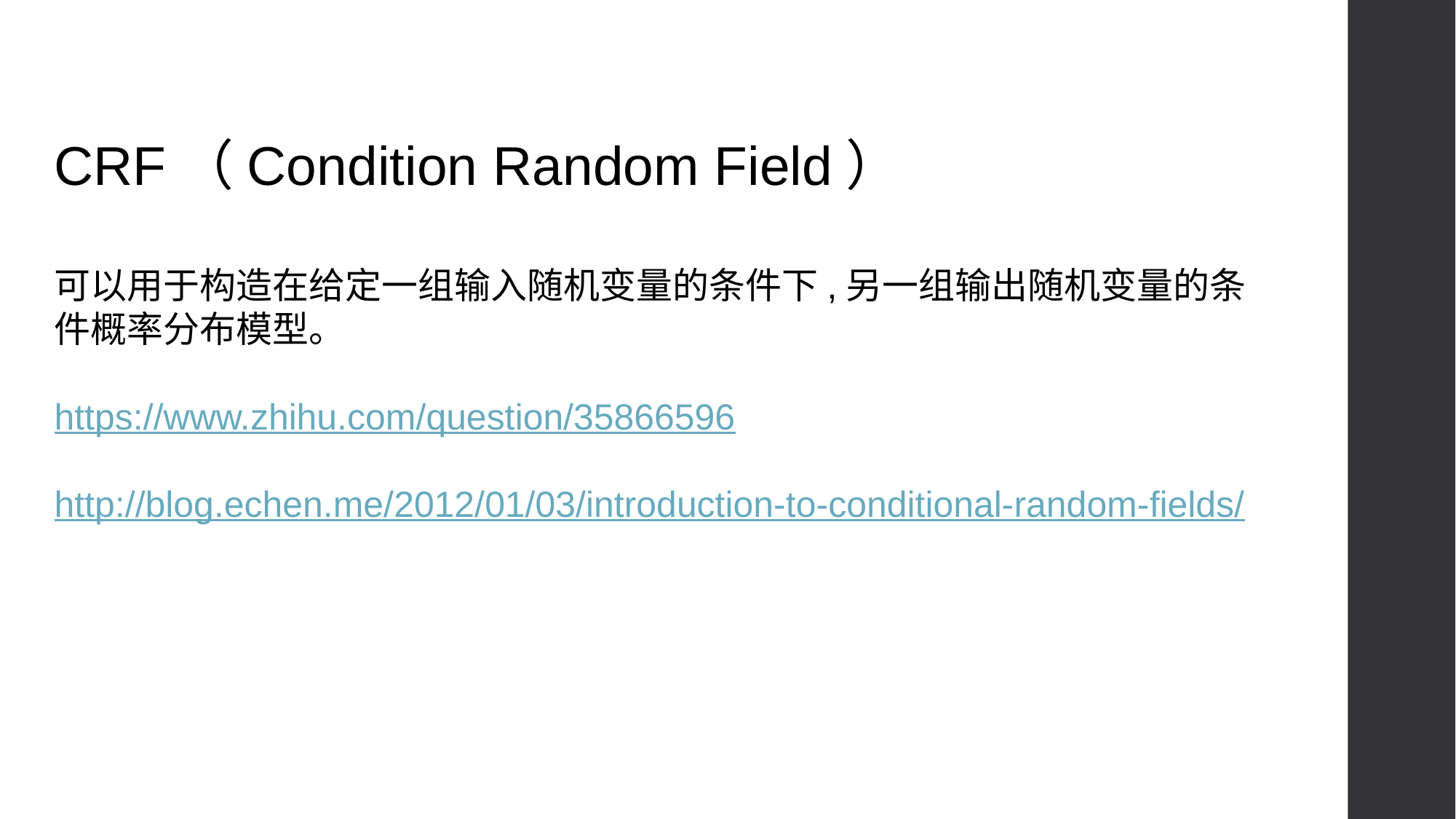

CRF（Condition Random Field）

可以用于构造在给定一组输入随机变量的条件下,另一组输出随机变量的条件概率分布模型。

https://www.zhihu.com/question/35866596

http://blog.echen.me/2012/01/03/introduction-to-conditional-random-fields/